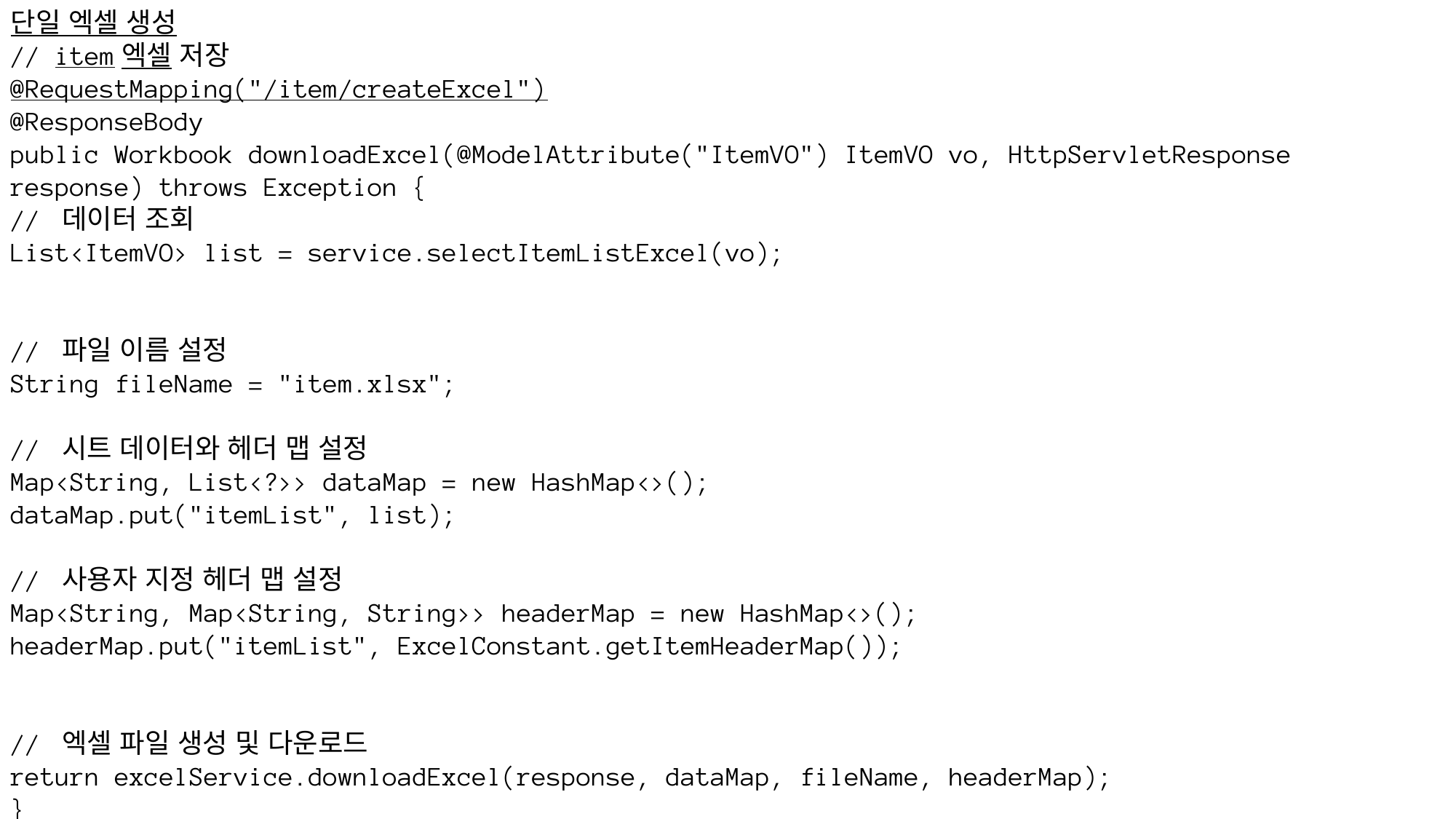

단일 엑셀 생성
// item엑셀 저장
@RequestMapping("/item/createExcel")
@ResponseBody
public Workbook downloadExcel(@ModelAttribute("ItemVO") ItemVO vo, HttpServletResponse response) throws Exception {
// 데이터 조회
List<ItemVO> list = service.selectItemListExcel(vo);

// 파일 이름 설정
String fileName = "item.xlsx";

// 시트 데이터와 헤더 맵 설정
Map<String, List<?>> dataMap = new HashMap<>();
dataMap.put("itemList", list);

// 사용자 지정 헤더 맵 설정
Map<String, Map<String, String>> headerMap = new HashMap<>();
headerMap.put("itemList", ExcelConstant.getItemHeaderMap());

// 엑셀 파일 생성 및 다운로드
return excelService.downloadExcel(response, dataMap, fileName, headerMap);
}